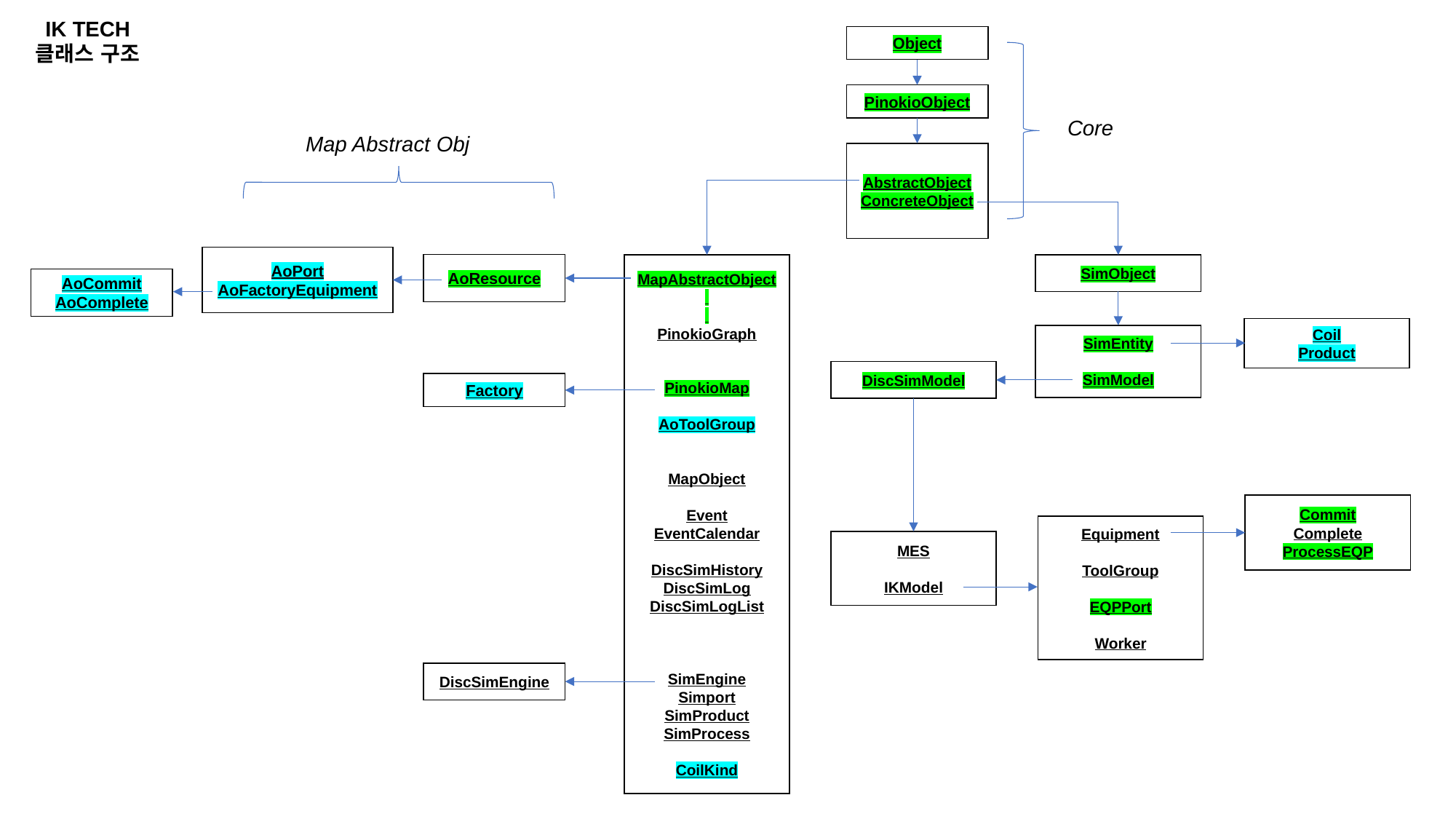

IK TECH
클래스 구조
Object

PinokioObject
Core
Map Abstract Obj
AbstractObject
ConcreteObject
AoPort
AoFactoryEquipment
AoResource
MapAbstractObject

PinokioGraph

PinokioMap

AoToolGroup

MapObject

Event
EventCalendar

DiscSimHistory
DiscSimLog
DiscSimLogList

SimEngine
Simport
SimProduct
SimProcess

CoilKind
SimObject
AoCommit
AoComplete
Coil
Product
SimEntity

SimModel
DiscSimModel
Factory
Commit
Complete
ProcessEQP
Equipment

ToolGroup

EQPPort

Worker
MES

IKModel
DiscSimEngine